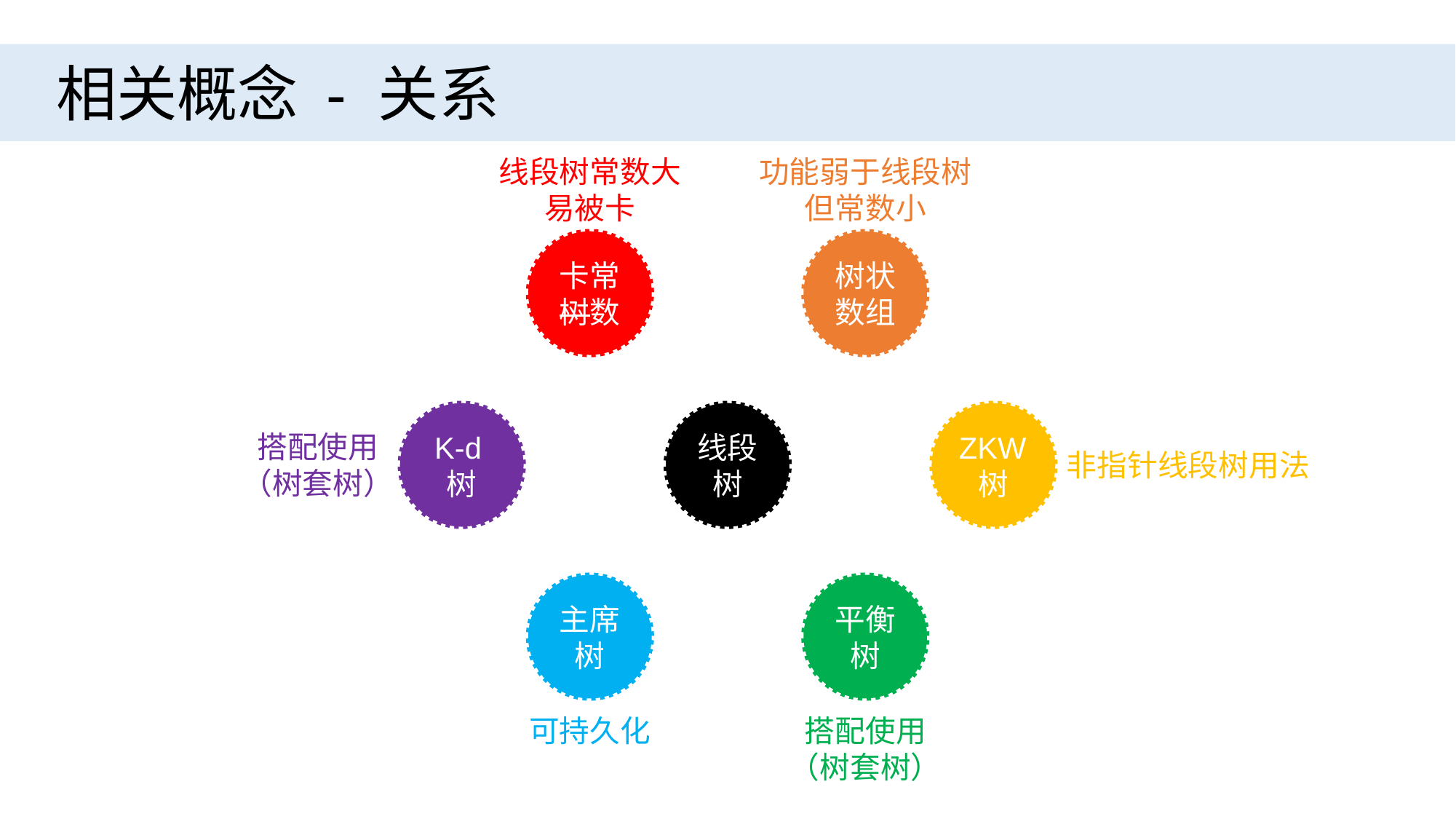

相关概念 - 关系
线段树常数大
易被卡
功能弱于线段树
但常数小
卡常树数
树状数组
K-d树
线段树
ZKW树
搭配使用
（树套树）
非指针线段树用法
主席树
平衡树
搭配使用
（树套树）
可持久化